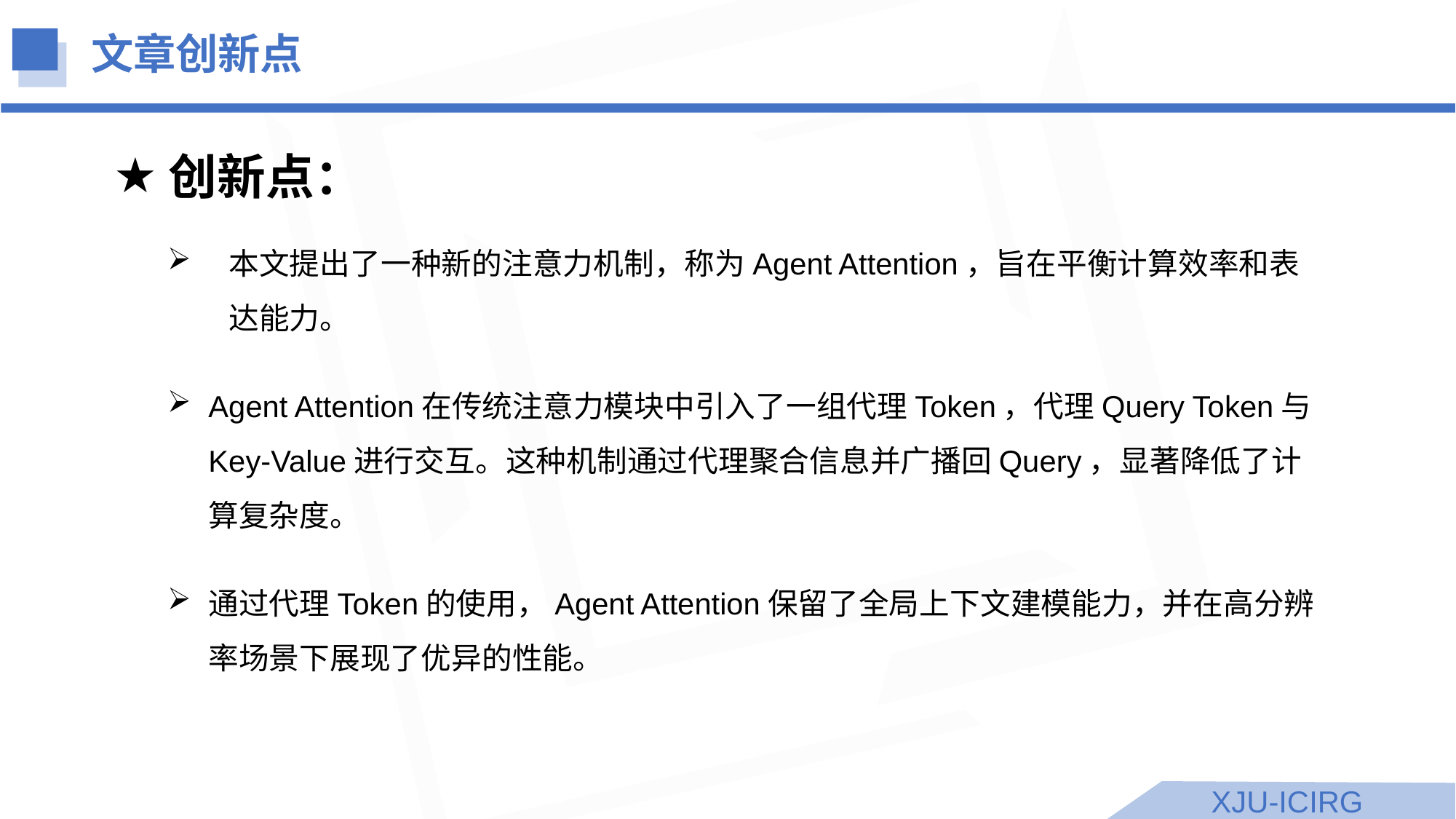

文章创新点

创新点：
本文提出了一种新的注意力机制，称为Agent Attention，旨在平衡计算效率和表达能力。
Agent Attention在传统注意力模块中引入了一组代理Token，代理Query Token与Key-Value进行交互。这种机制通过代理聚合信息并广播回Query，显著降低了计算复杂度。
通过代理Token的使用，Agent Attention保留了全局上下文建模能力，并在高分辨率场景下展现了优异的性能。
XJU-ICIRG